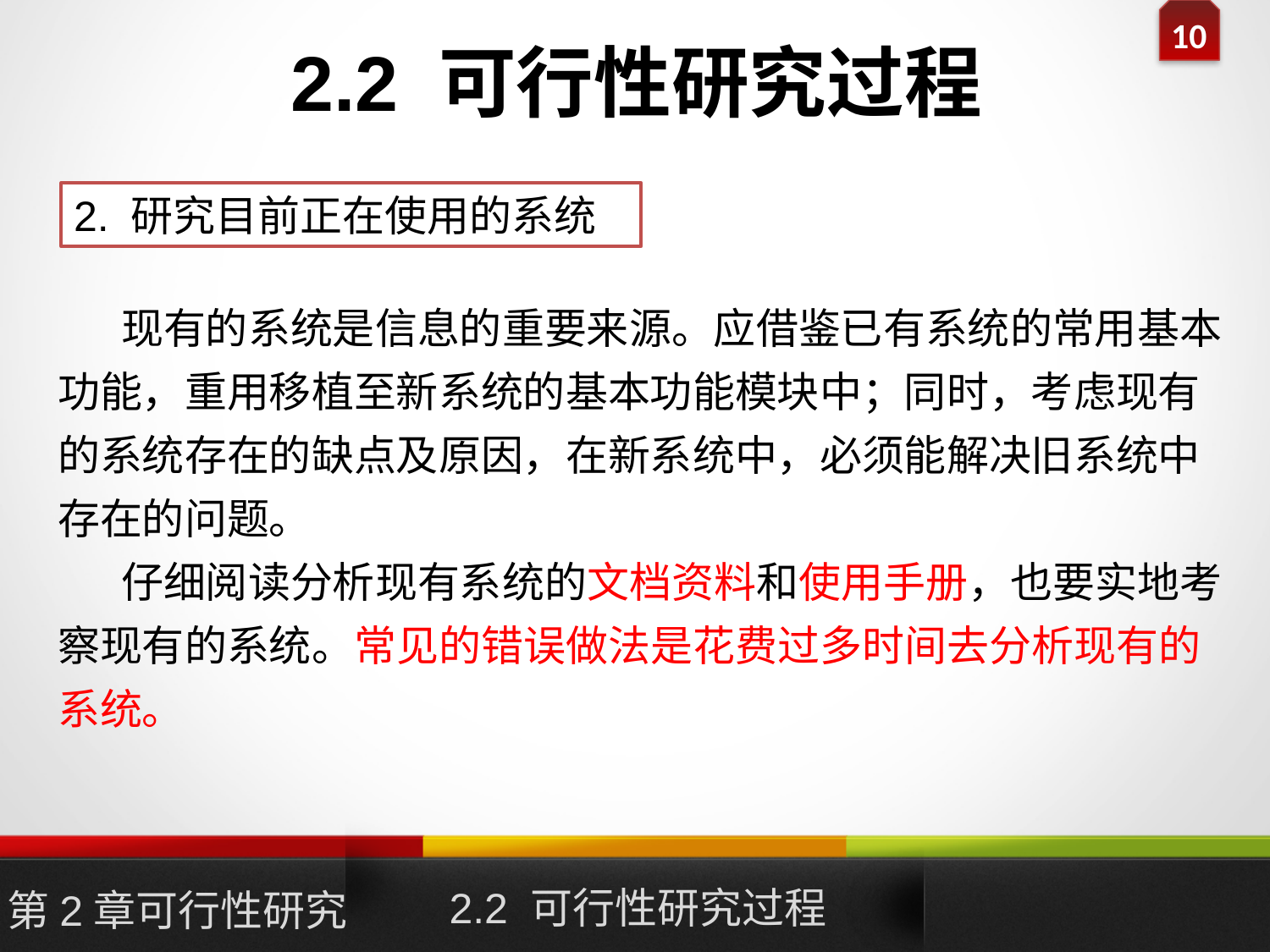

# 2.2 可行性研究过程
2. 研究目前正在使用的系统
现有的系统是信息的重要来源。应借鉴已有系统的常用基本功能，重用移植至新系统的基本功能模块中；同时，考虑现有的系统存在的缺点及原因，在新系统中，必须能解决旧系统中存在的问题。
仔细阅读分析现有系统的文档资料和使用手册，也要实地考察现有的系统。常见的错误做法是花费过多时间去分析现有的系统。
2.2 可行性研究过程
第2章可行性研究